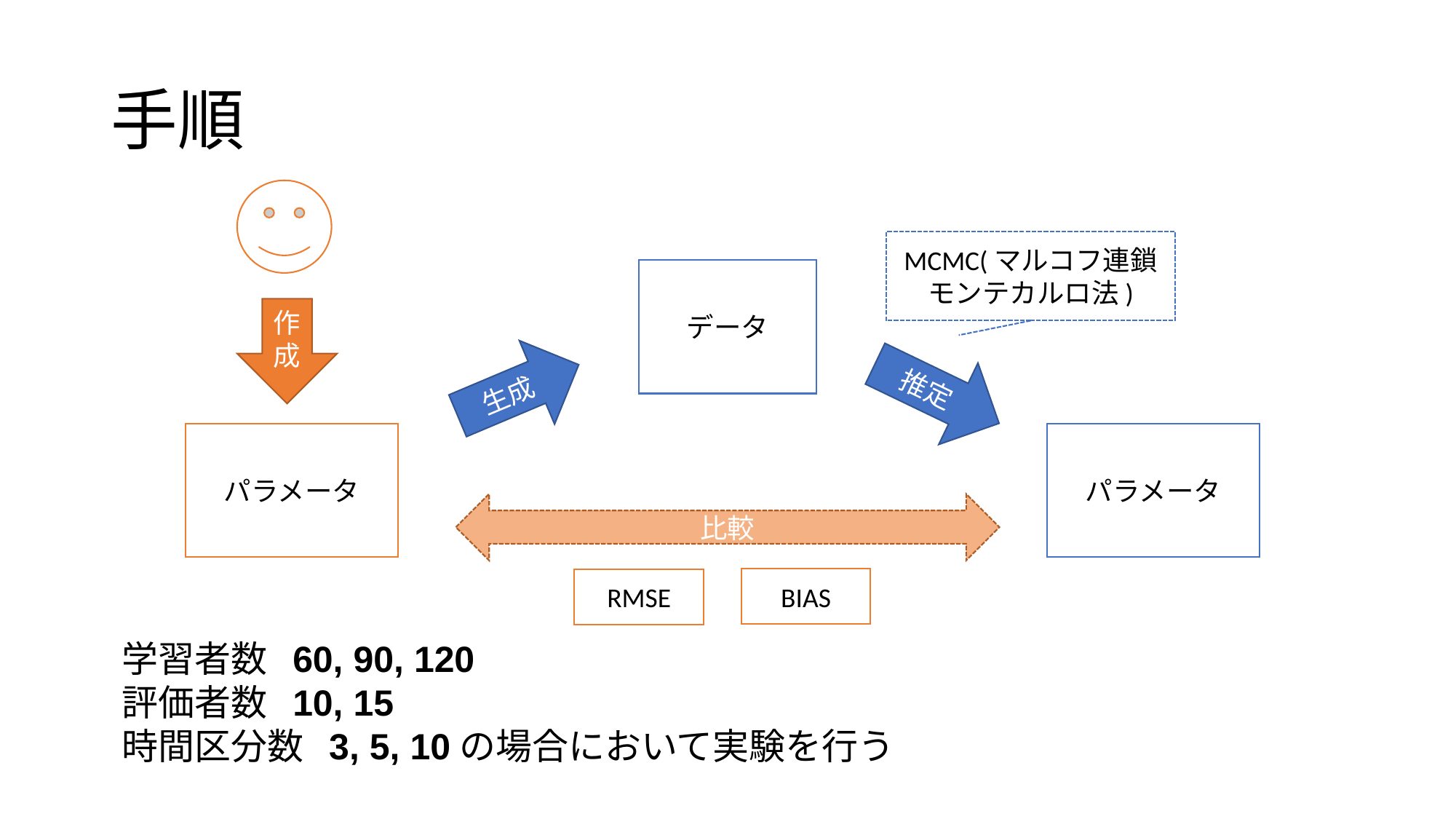

# 手順

MCMC(マルコフ連鎖モンテカルロ法)
データ
作成
生成
推定
パラメータ
パラメータ
比較
BIAS
RMSE
学習者数  60, 90, 120
評価者数  10, 15
時間区分数  3, 5, 10の場合において実験を行う